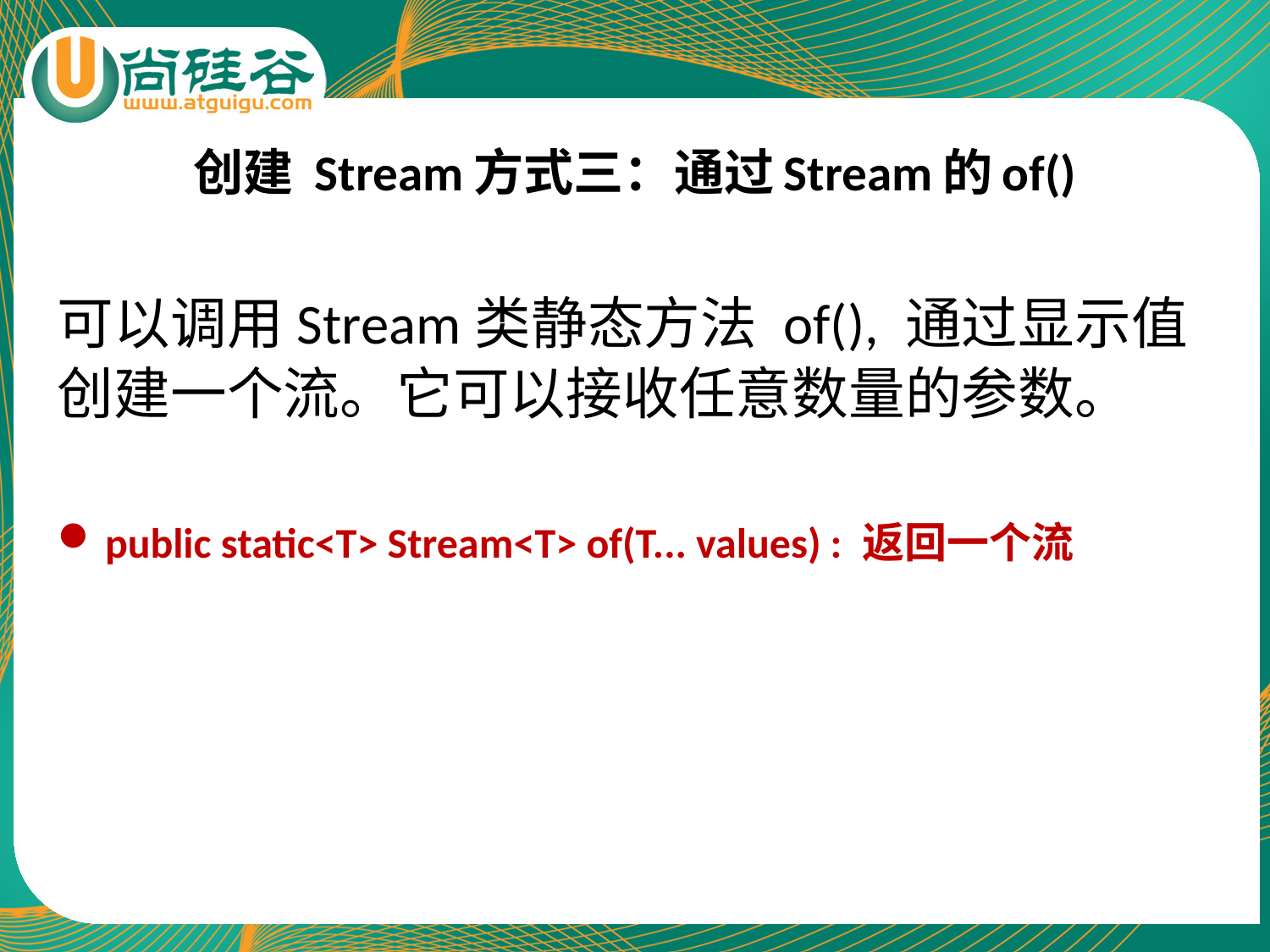

# 创建 Stream方式三：通过Stream的of()
可以调用Stream类静态方法 of(), 通过显示值创建一个流。它可以接收任意数量的参数。

public static<T> Stream<T> of(T... values) : 返回一个流